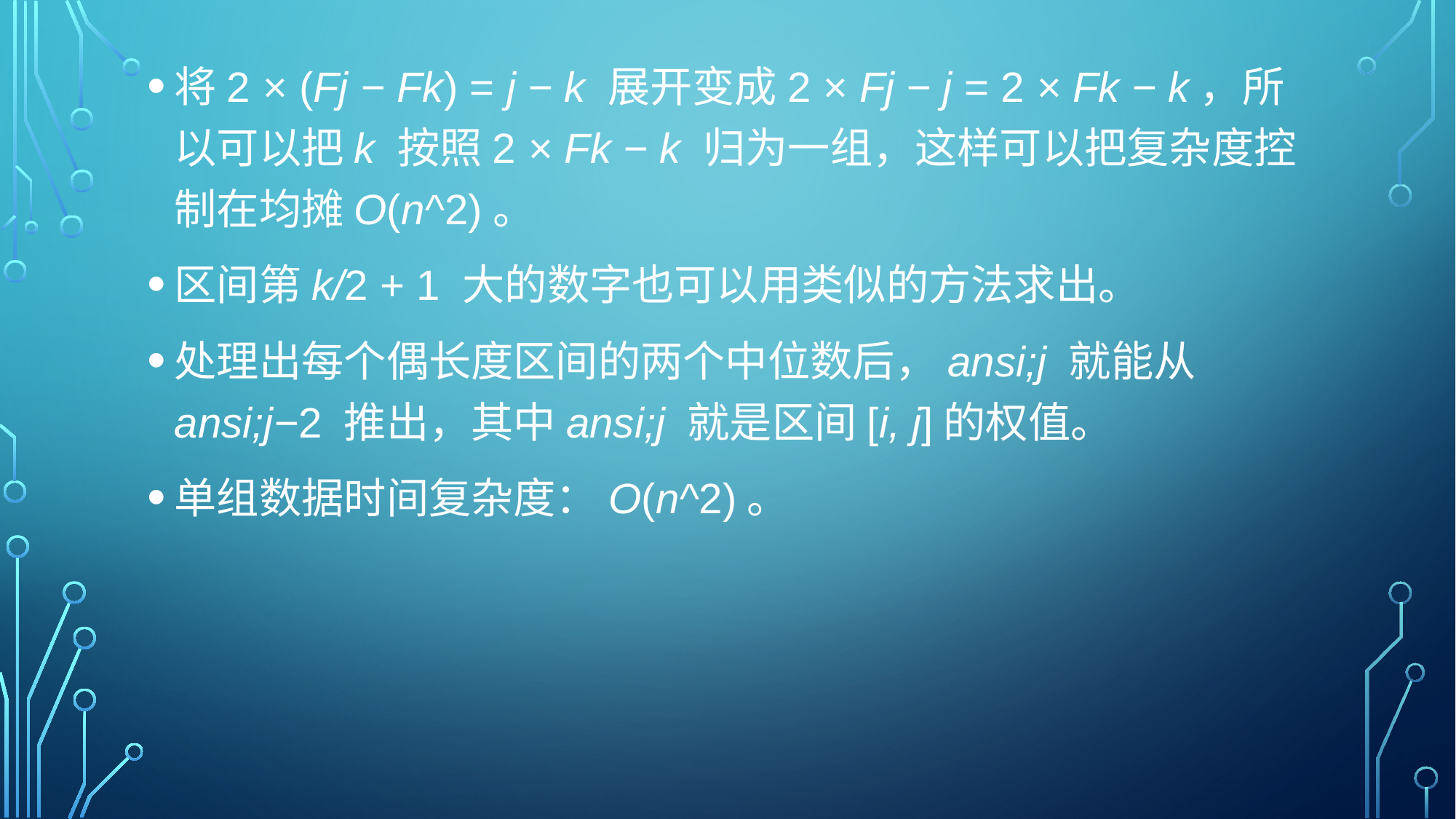

将2 × (Fj − Fk) = j − k 展开变成2 × Fj − j = 2 × Fk − k，所以可以把k 按照2 × Fk − k 归为一组，这样可以把复杂度控制在均摊O(n^2)。
区间第k/2 + 1 大的数字也可以用类似的方法求出。
处理出每个偶长度区间的两个中位数后，ansi;j 就能从ansi;j−2 推出，其中ansi;j 就是区间[i, j]的权值。
单组数据时间复杂度：O(n^2)。